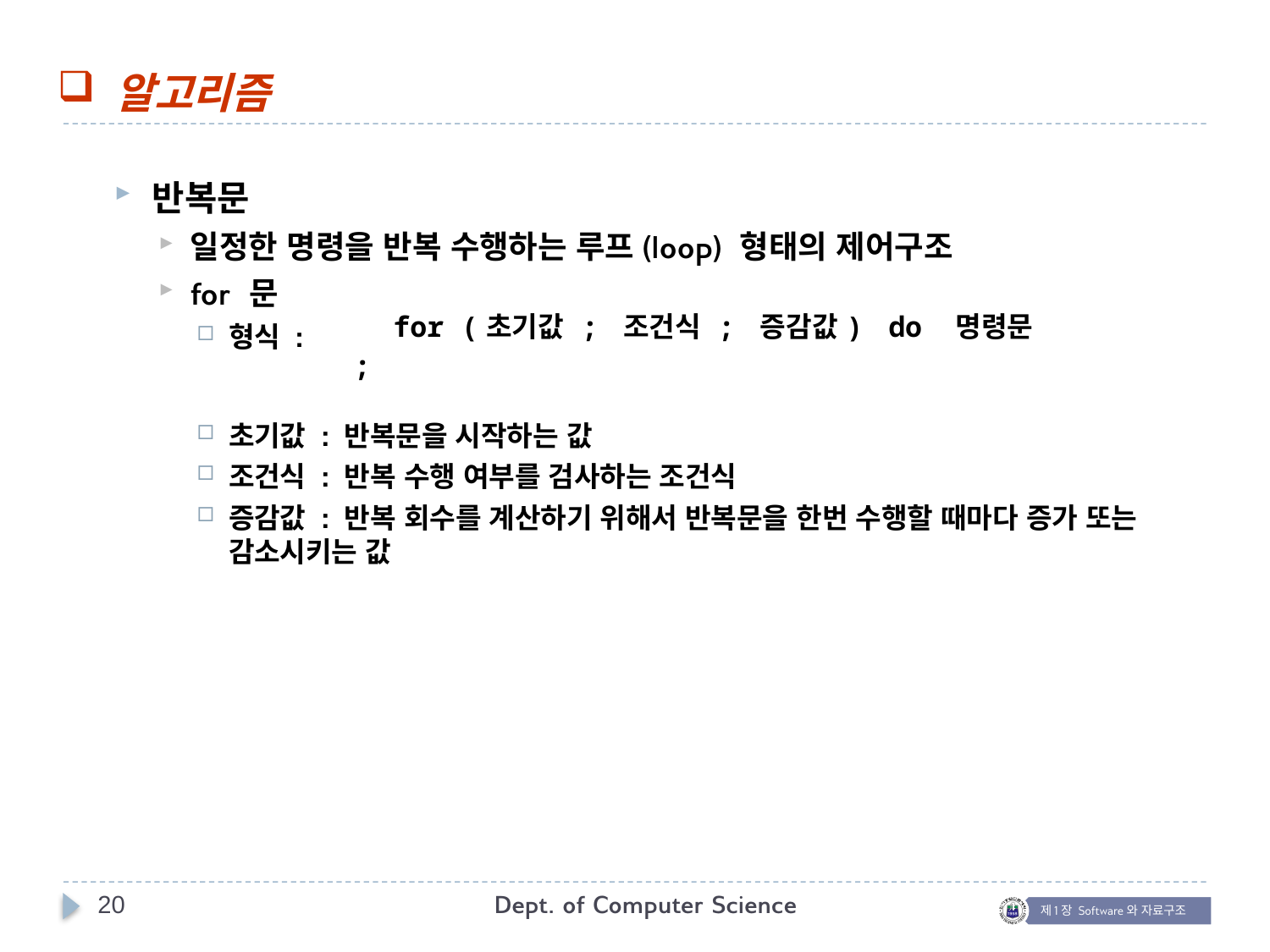

알고리즘
반복문
일정한 명령을 반복 수행하는 루프(loop) 형태의 제어구조
for 문
형식 :

초기값 : 반복문을 시작하는 값
조건식 : 반복 수행 여부를 검사하는 조건식
증감값 : 반복 회수를 계산하기 위해서 반복문을 한번 수행할 때마다 증가 또는 감소시키는 값
| for (초기값 ; 조건식 ; 증감값)  do  명령문 ; |
| --- |

20
Dept. of Computer Science